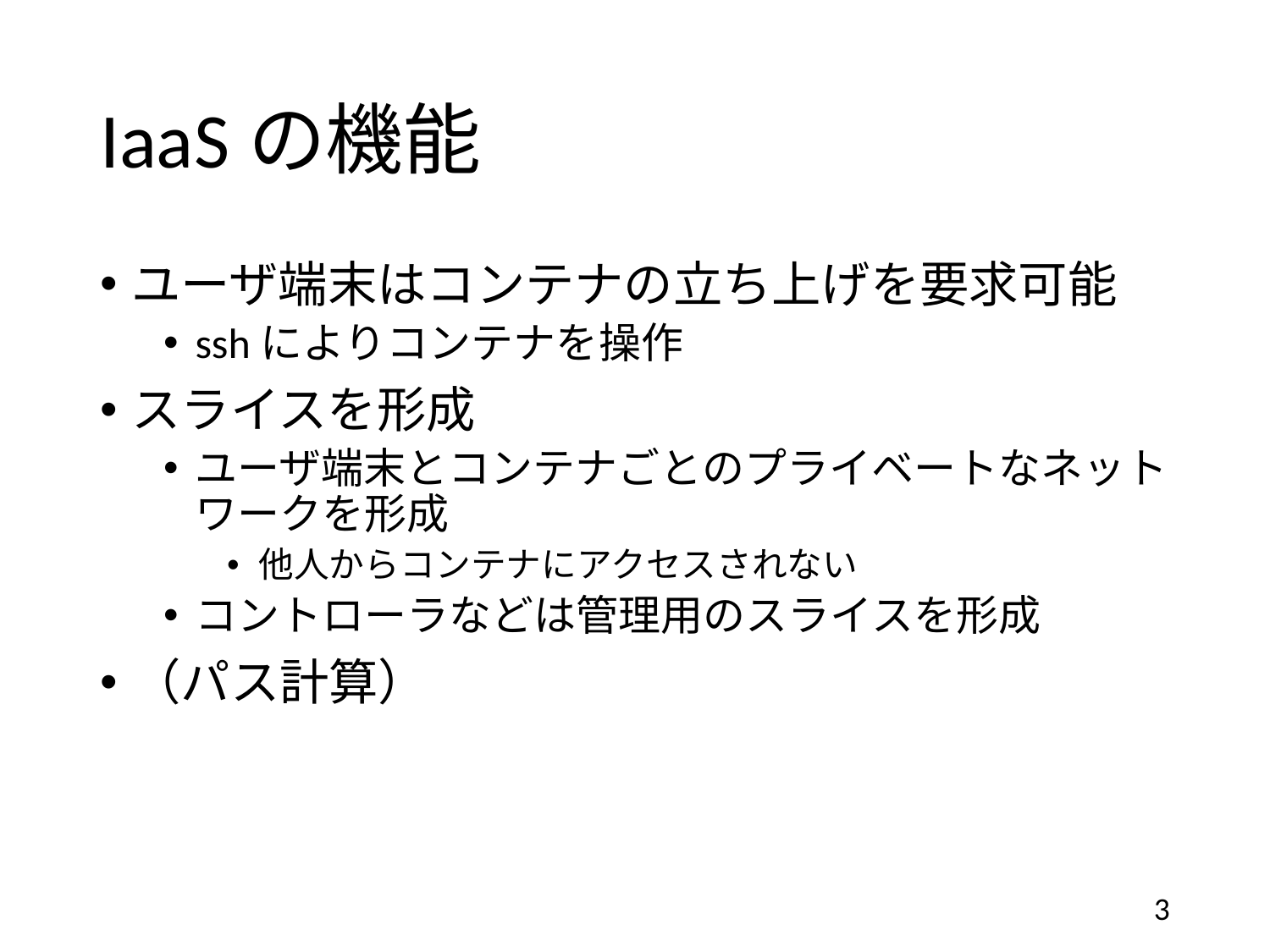

# IaaSの機能
ユーザ端末はコンテナの立ち上げを要求可能
sshによりコンテナを操作
スライスを形成
ユーザ端末とコンテナごとのプライベートなネットワークを形成
他人からコンテナにアクセスされない
コントローラなどは管理用のスライスを形成
（パス計算）
3